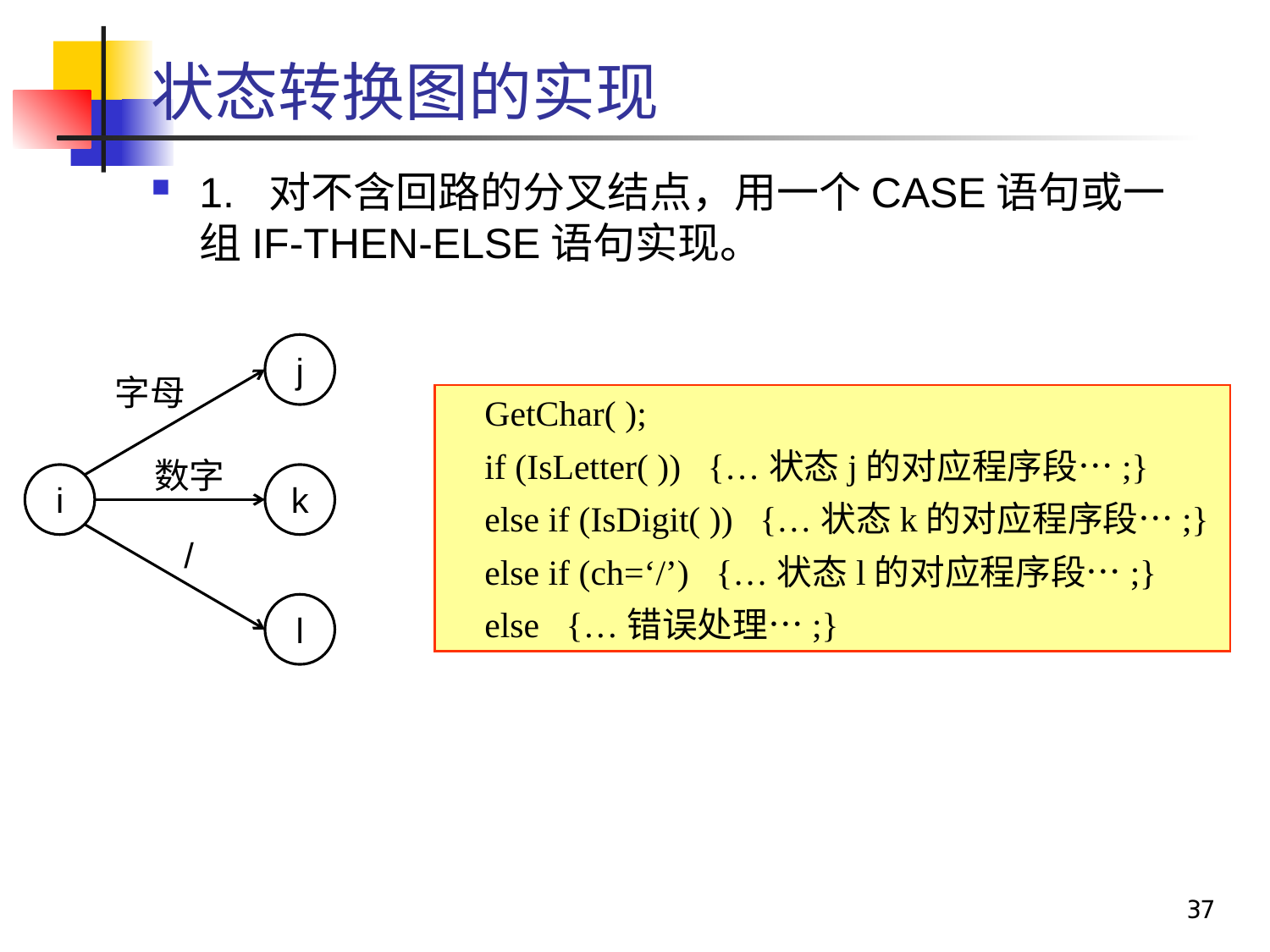

# 状态转换图的实现
1.  对不含回路的分叉结点，用一个CASE语句或一组IF-THEN-ELSE语句实现。

j
字母
数字
i
k
/
l
GetChar( );
if (IsLetter( ))   {…状态j的对应程序段…;}
else if (IsDigit( ))   {…状态k的对应程序段…;}
else if (ch=‘/’)   {…状态l的对应程序段…;}
else   {…错误处理…;}
37